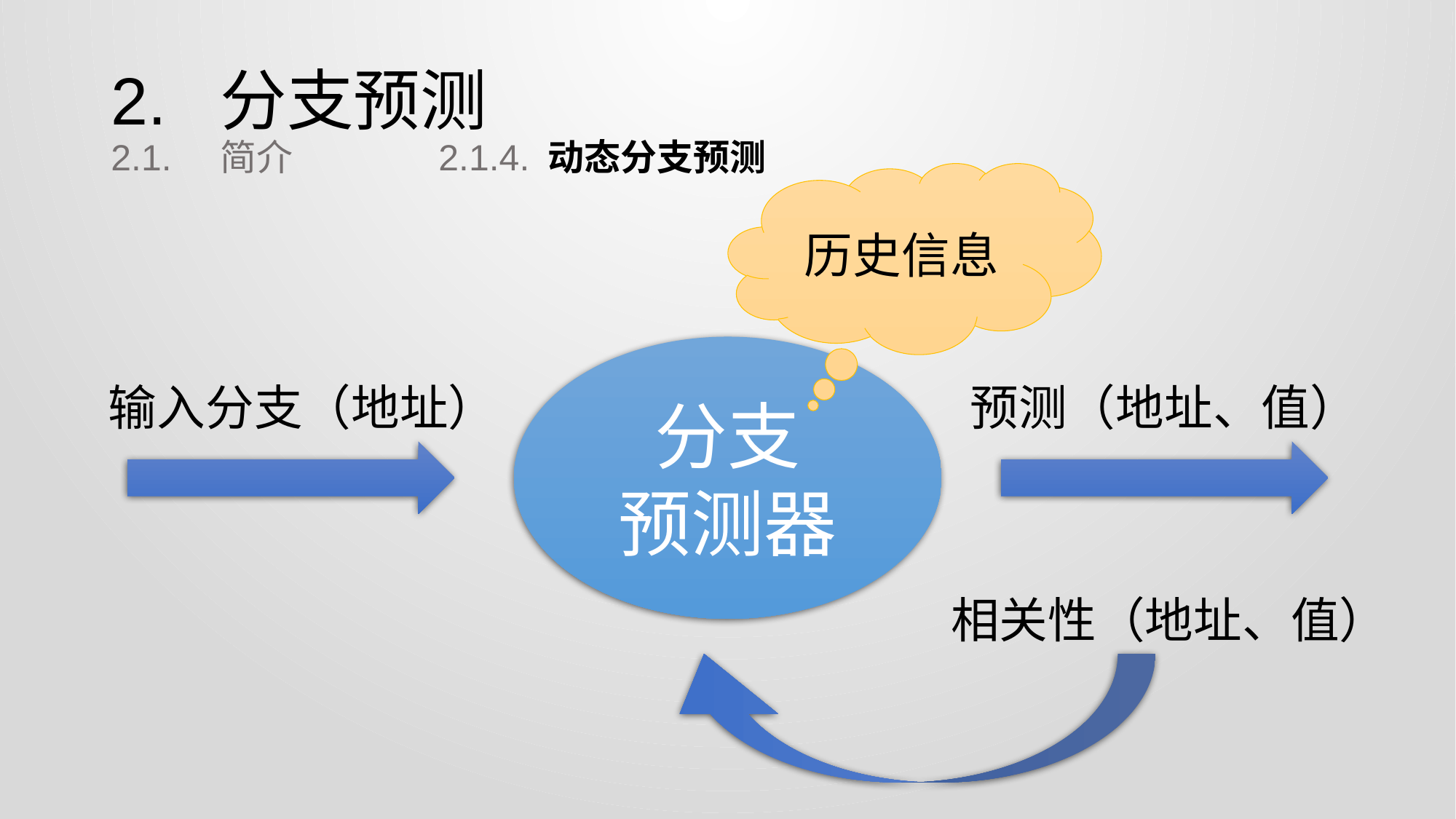

# 2.	分支预测 2.1.	简介		2.1.4.	动态分支预测
历史信息
分支
预测器
输入分支（地址）
预测（地址、值）

相关性（地址、值）